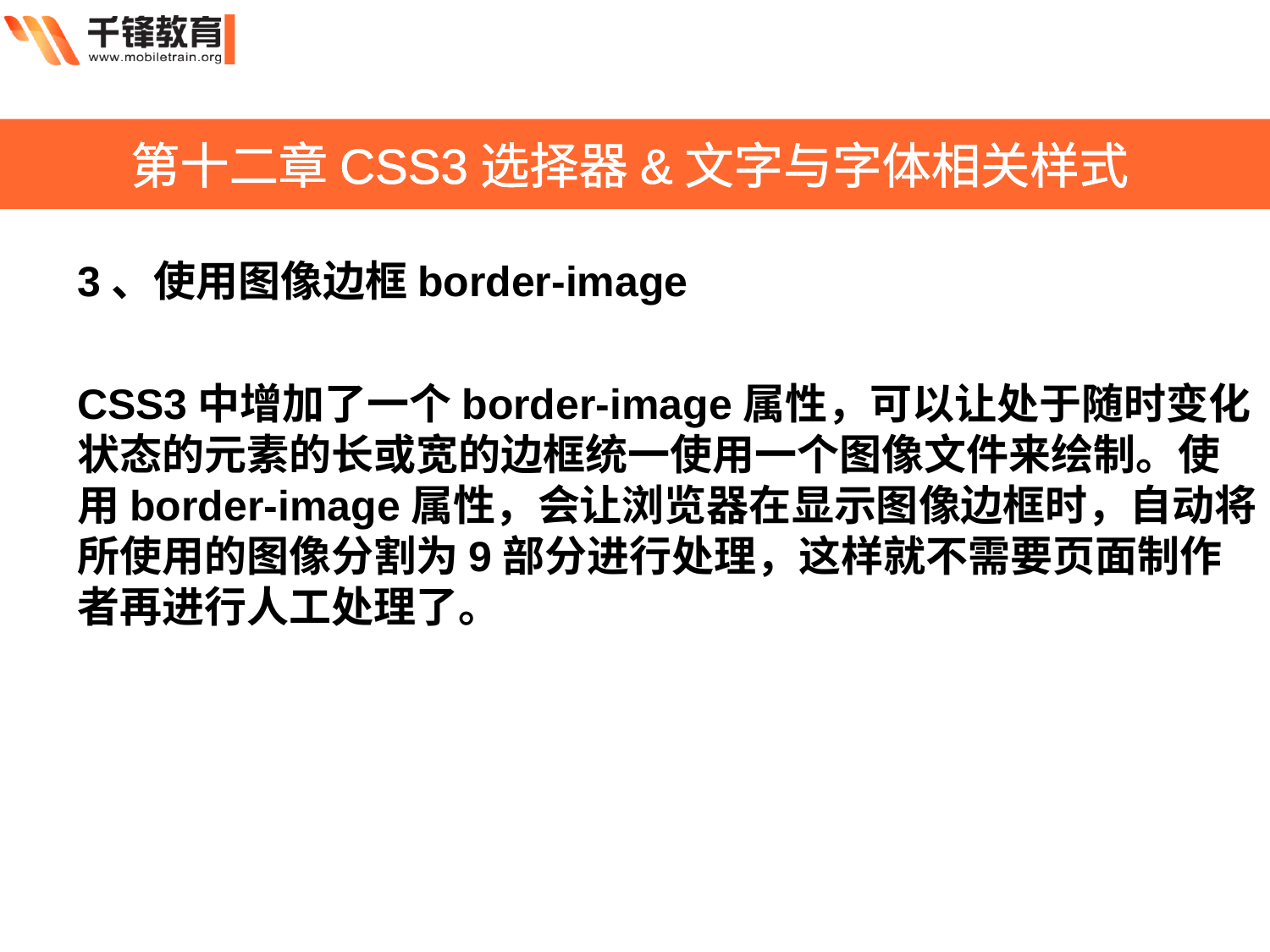

第十二章CSS3选择器&文字与字体相关样式
3、使用图像边框border-image

CSS3中增加了一个border-image属性，可以让处于随时变化状态的元素的长或宽的边框统一使用一个图像文件来绘制。使用border-image属性，会让浏览器在显示图像边框时，自动将所使用的图像分割为9部分进行处理，这样就不需要页面制作者再进行人工处理了。